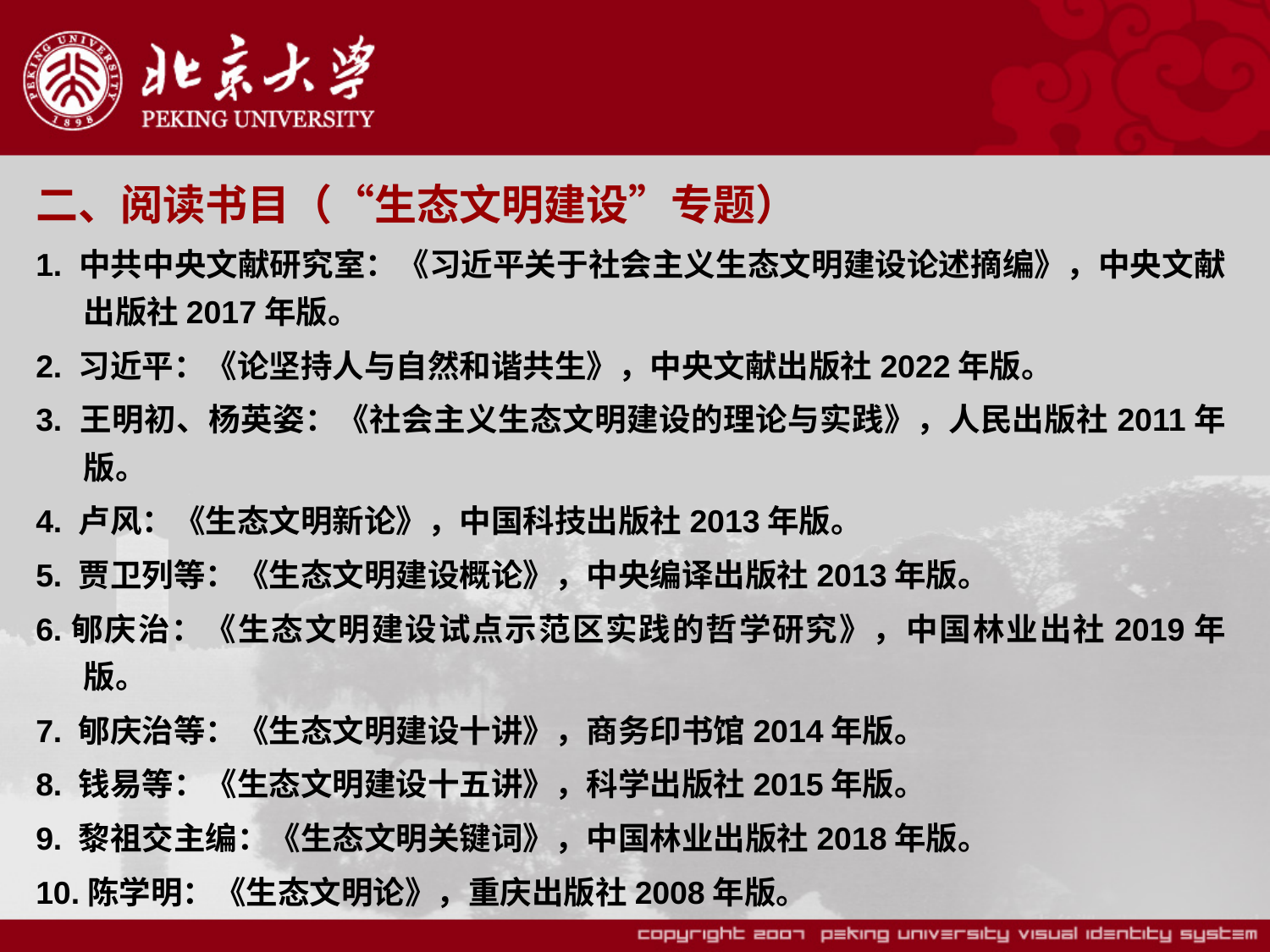

二、阅读书目（“生态文明建设”专题）
1. 中共中央文献研究室：《习近平关于社会主义生态文明建设论述摘编》，中央文献出版社2017年版。
2. 习近平：《论坚持人与自然和谐共生》，中央文献出版社2022年版。
3. 王明初、杨英姿：《社会主义生态文明建设的理论与实践》，人民出版社2011年版。
4. 卢风：《生态文明新论》，中国科技出版社2013年版。
5. 贾卫列等：《生态文明建设概论》，中央编译出版社2013年版。
6.郇庆治：《生态文明建设试点示范区实践的哲学研究》，中国林业出社2019年版。
7. 郇庆治等：《生态文明建设十讲》，商务印书馆2014年版。
8. 钱易等：《生态文明建设十五讲》，科学出版社2015年版。
9. 黎祖交主编：《生态文明关键词》，中国林业出版社2018年版。
10.陈学明：《生态文明论》，重庆出版社2008年版。